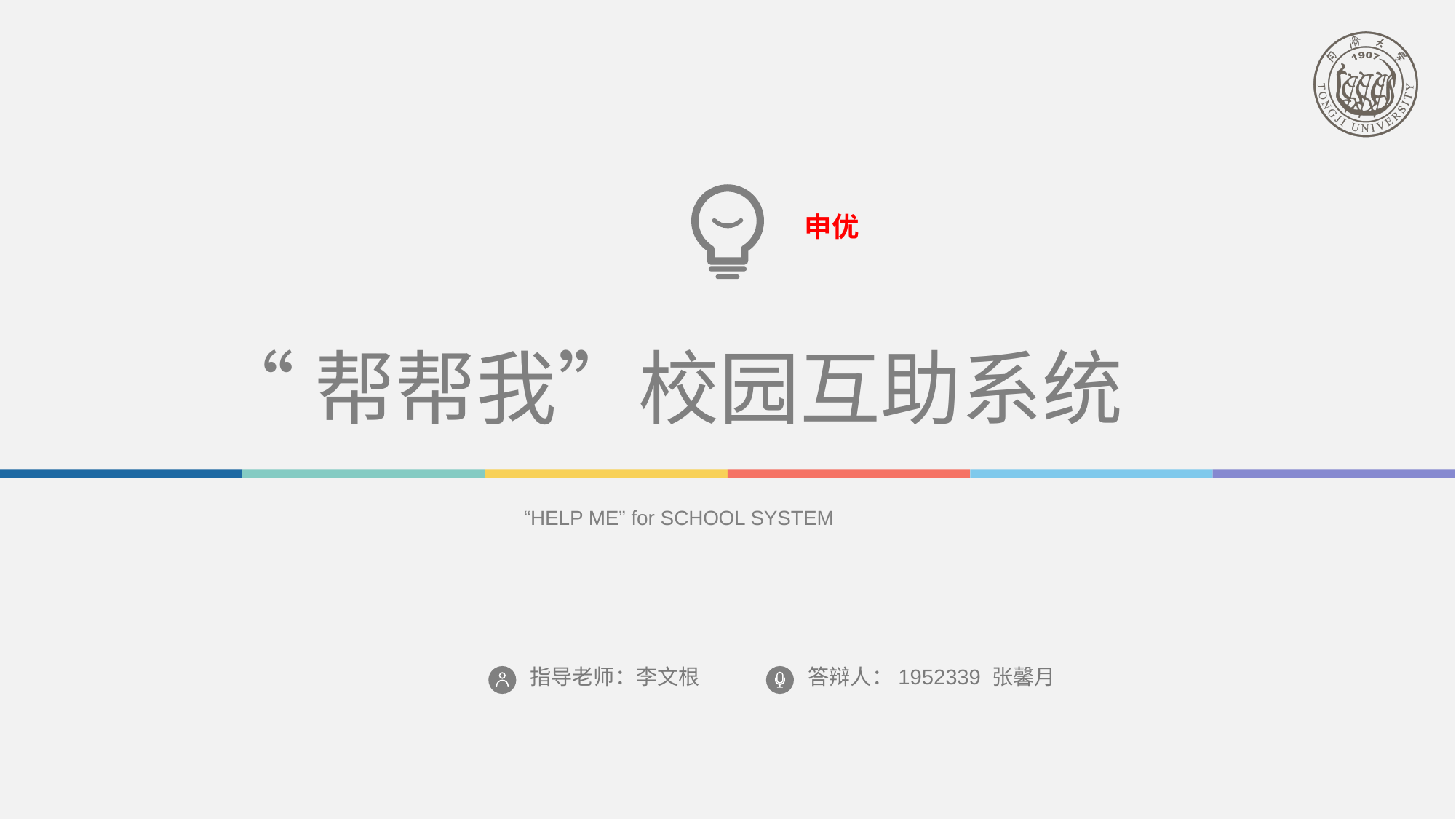

申优
“帮帮我”校园互助系统

“HELP ME” for SCHOOL SYSTEM
指导老师：李文根
答辩人：1952339 张馨月